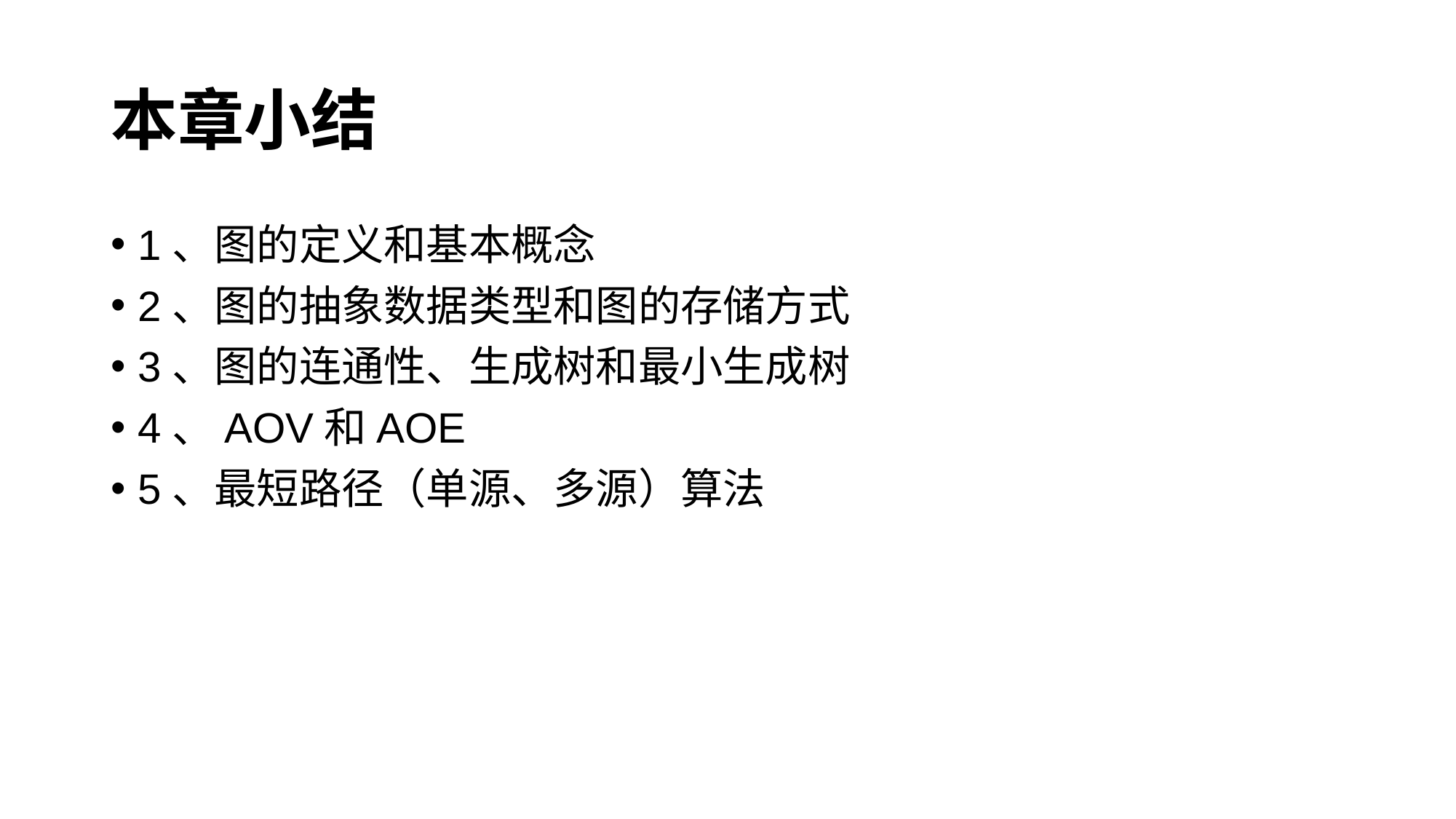

# 本章小结
1、图的定义和基本概念
2、图的抽象数据类型和图的存储方式
3、图的连通性、生成树和最小生成树
4、AOV和AOE
5、最短路径（单源、多源）算法